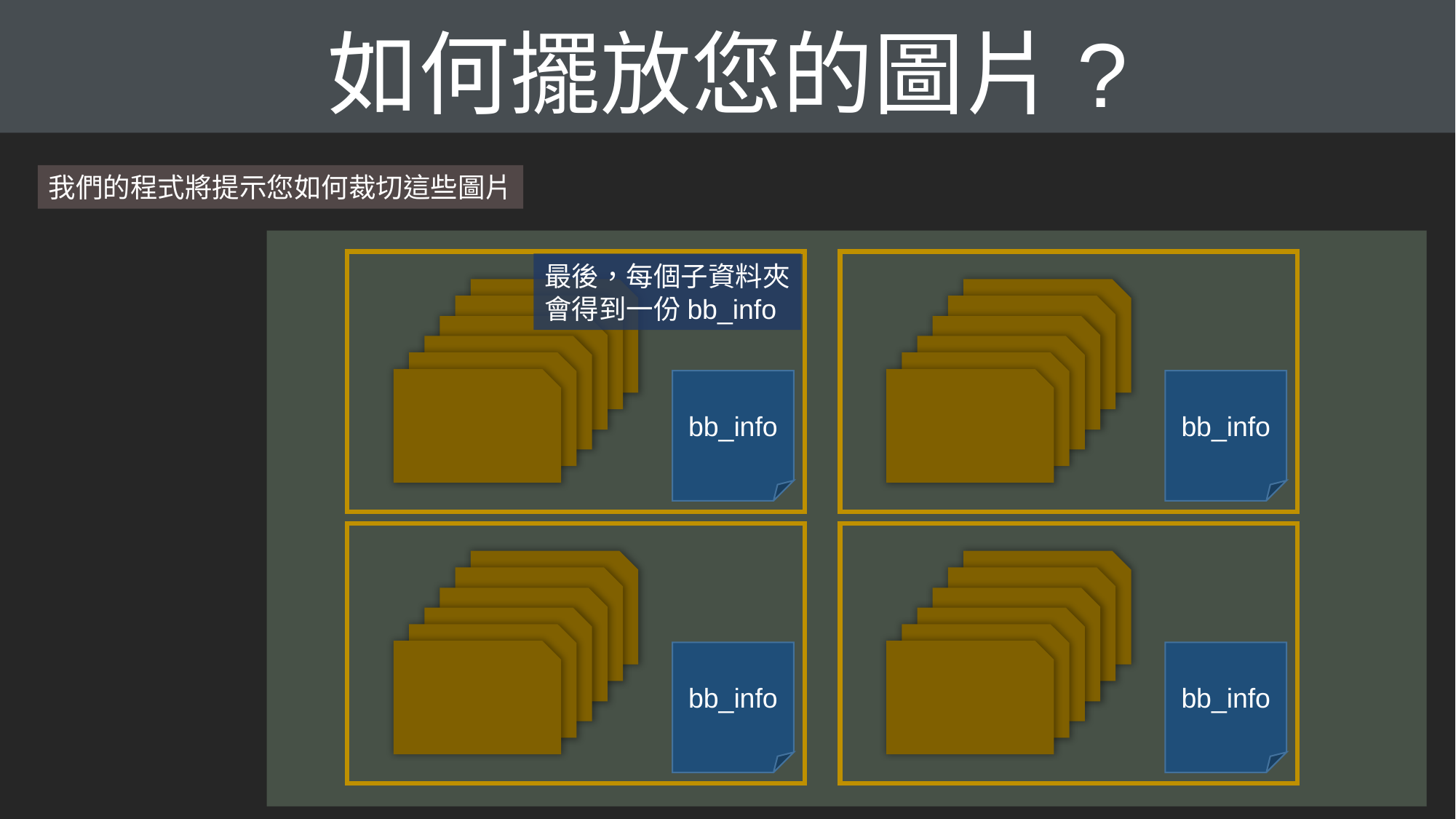

# 如何擺放您的圖片?
我們的程式將提示您如何裁切這些圖片

bb_info

bb_info
最後，每個子資料夾
會得到一份bb_info

bb_info

bb_info